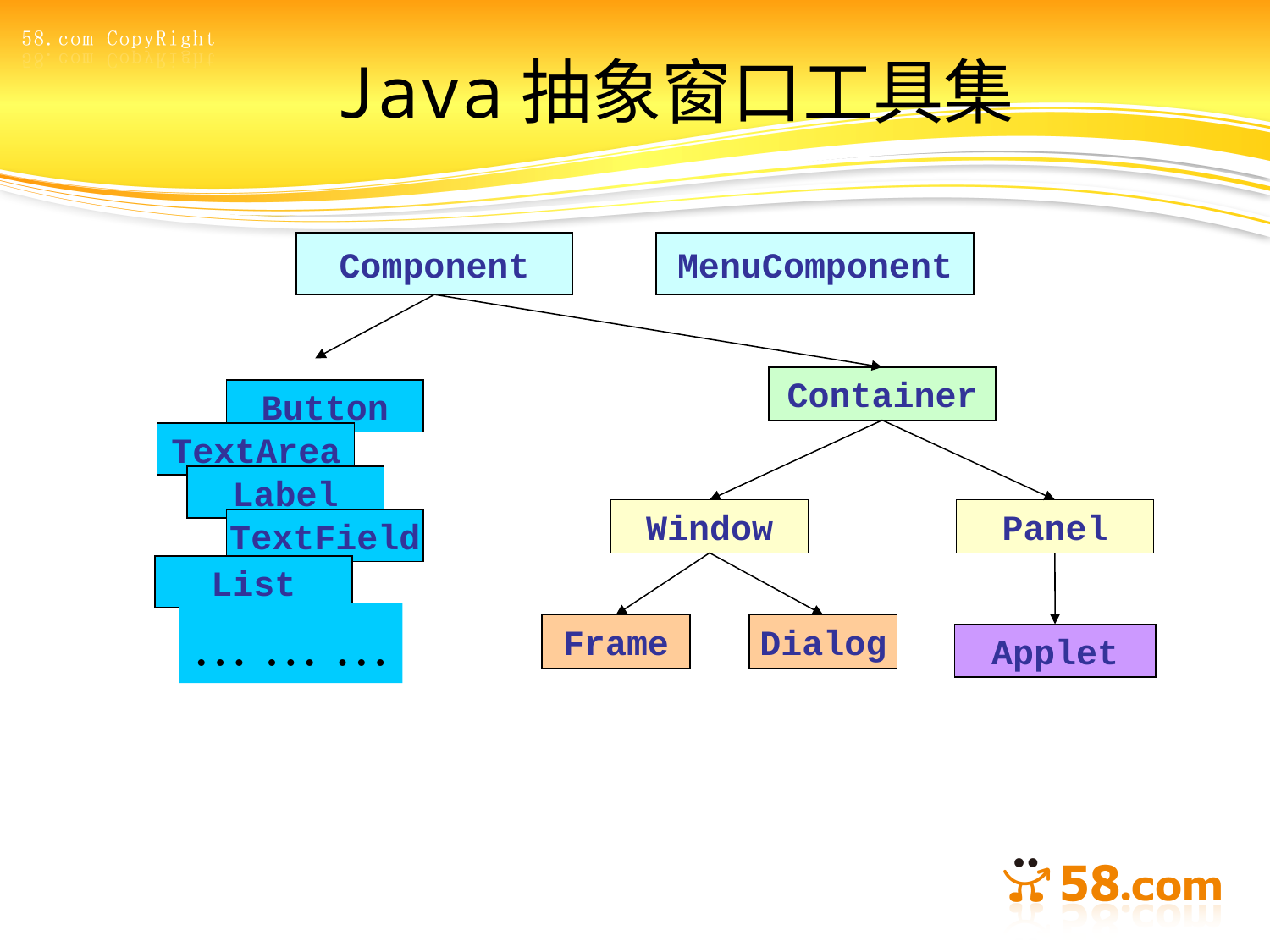

# Java抽象窗口工具集
Component
MenuComponent

Container
Button
TextArea
Label
Window
Panel
TextField
List
… … …
Frame
Dialog
Applet